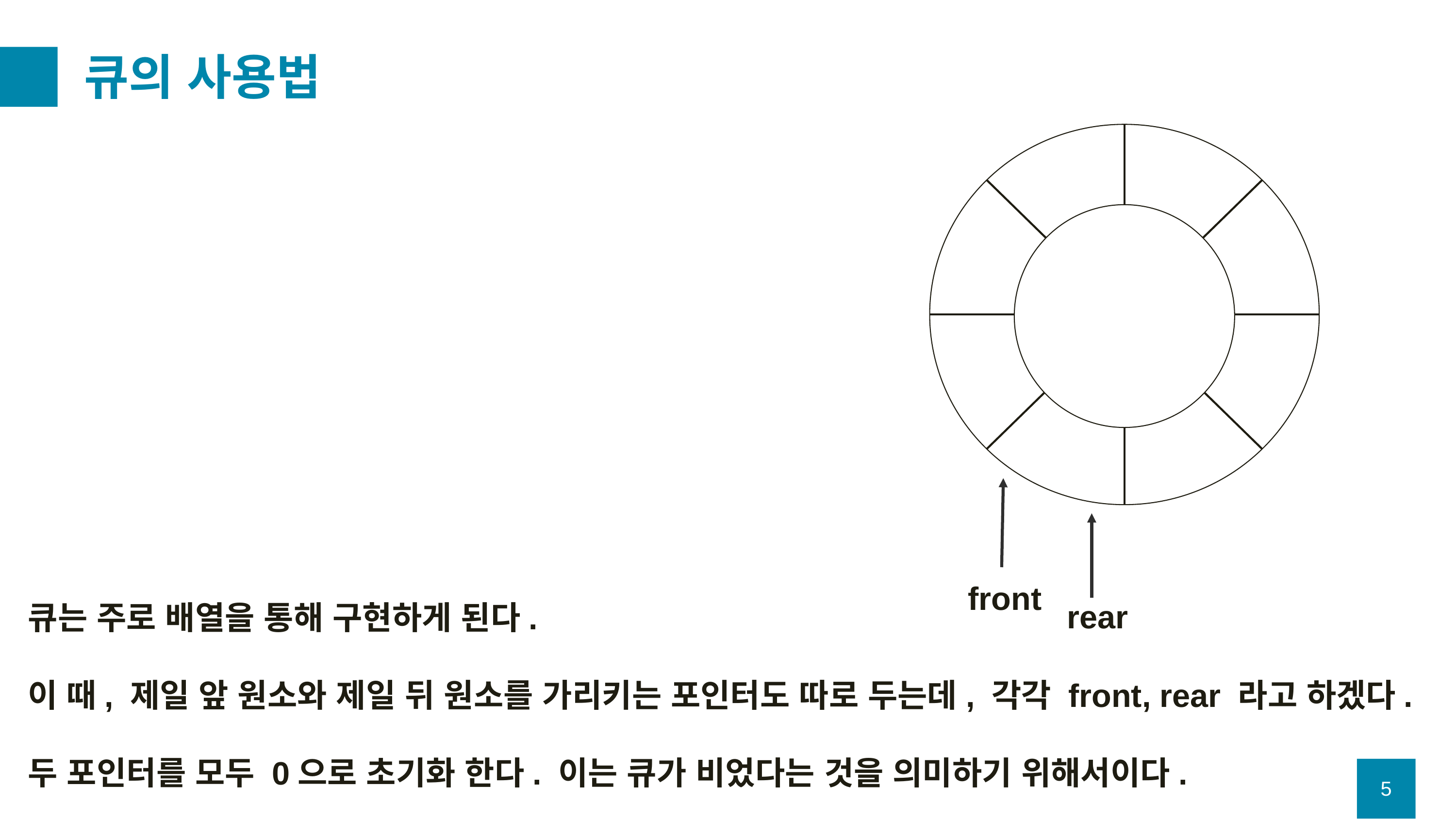

# 큐의 사용법

front
rear
큐는 주로 배열을 통해 구현하게 된다.

이 때, 제일 앞 원소와 제일 뒤 원소를 가리키는 포인터도 따로 두는데, 각각 front, rear 라고 하겠다.

두 포인터를 모두 0으로 초기화 한다. 이는 큐가 비었다는 것을 의미하기 위해서이다.
5